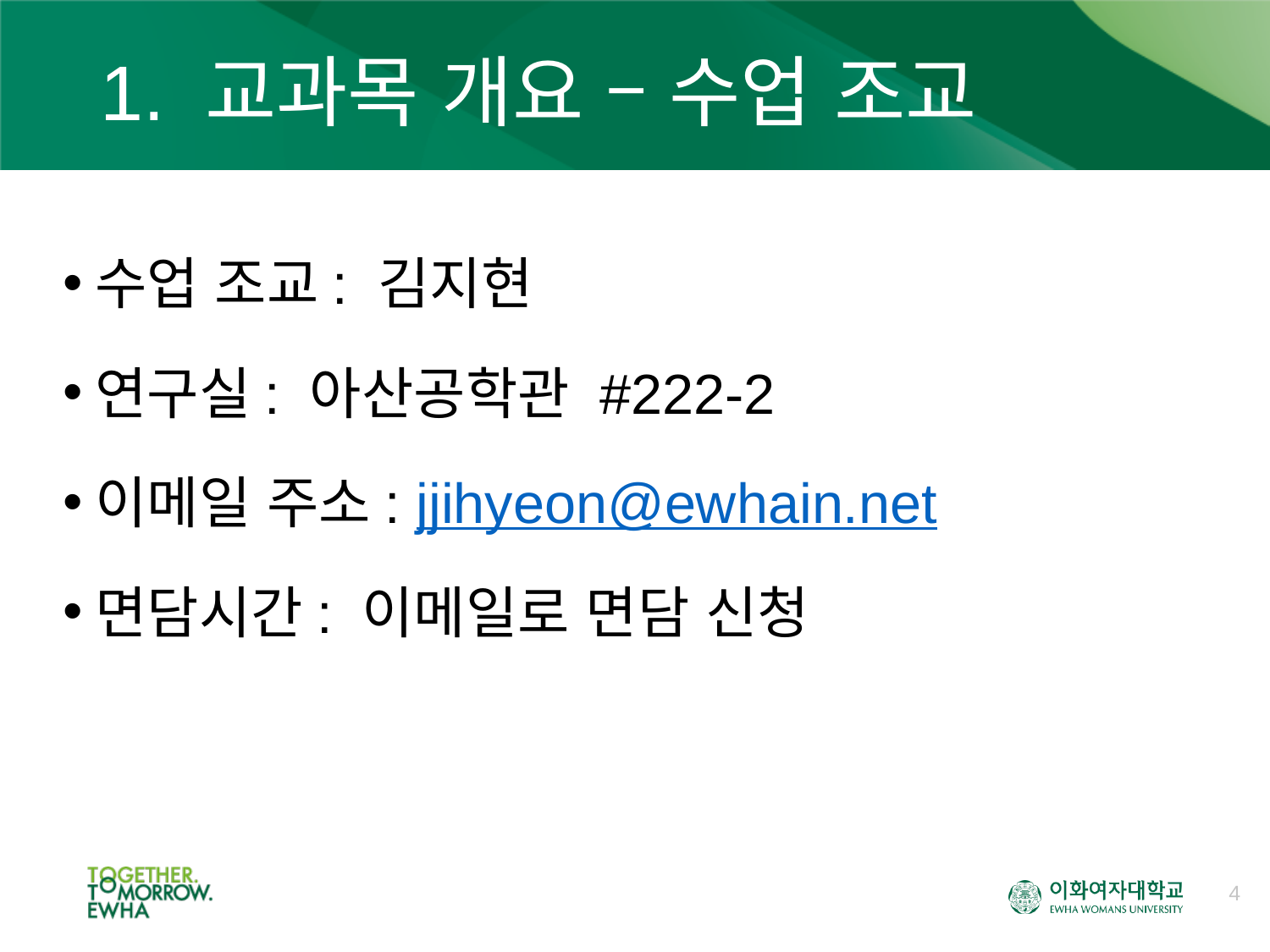

# 1. 교과목 개요 – 수업 조교
수업 조교: 김지현
연구실: 아산공학관 #222-2
이메일 주소: jjihyeon@ewhain.net
면담시간: 이메일로 면담 신청
4